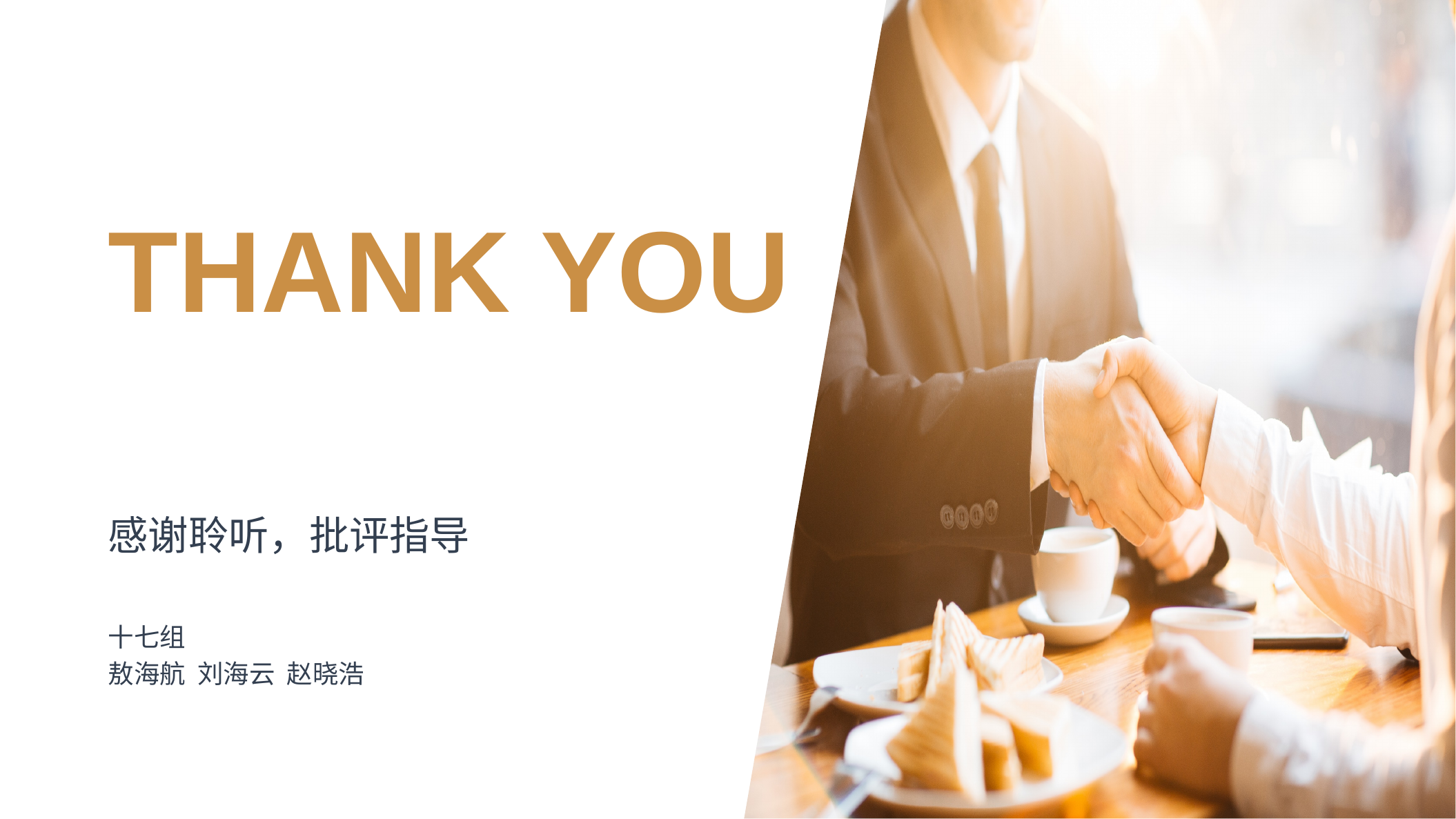

Thank you
感谢聆听，批评指导
十七组
敖海航  刘海云  赵晓浩